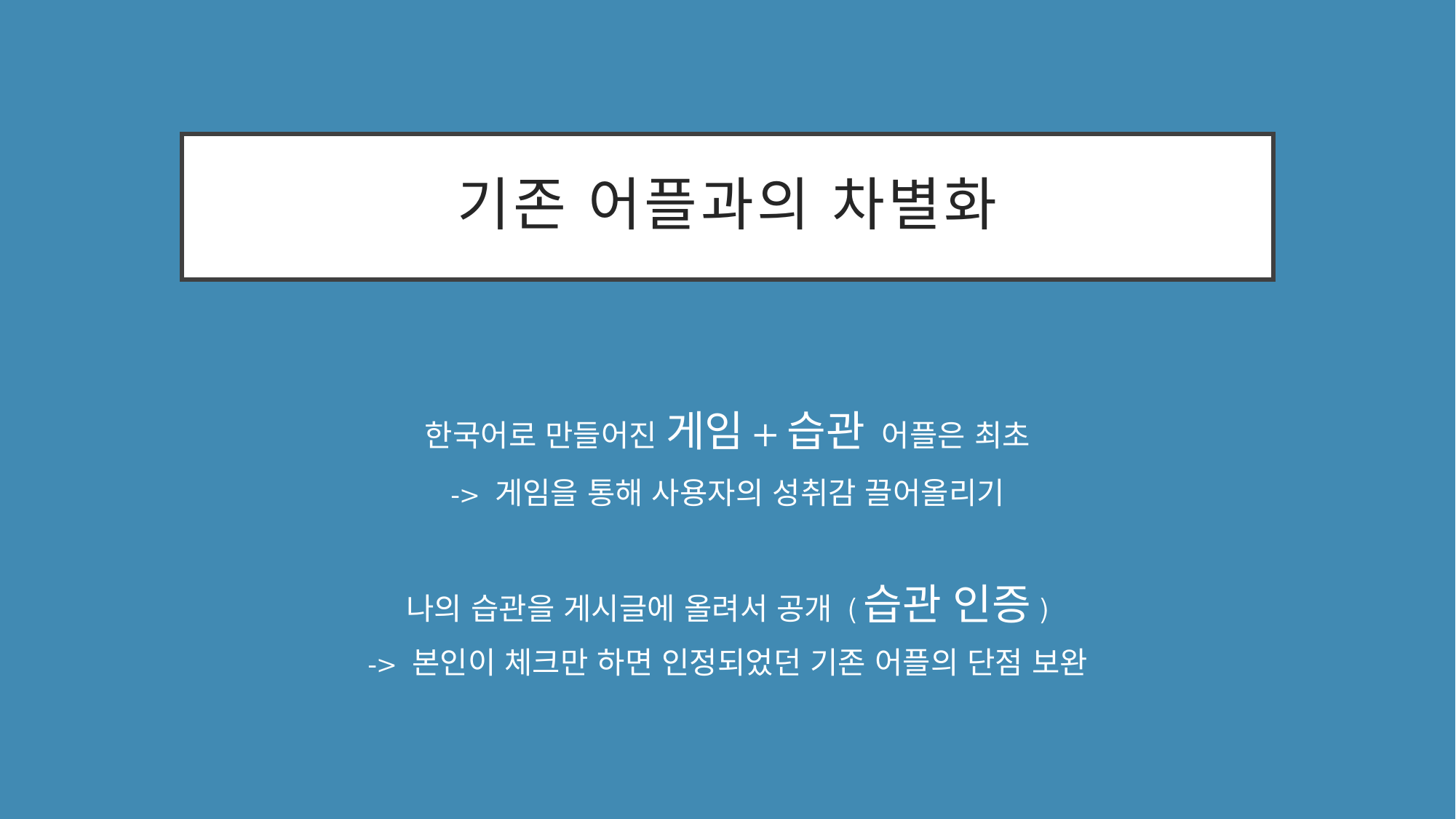

# 기존 어플과의 차별화
한국어로 만들어진 게임+습관 어플은 최초
-> 게임을 통해 사용자의 성취감 끌어올리기

나의 습관을 게시글에 올려서 공개 (습관 인증)
-> 본인이 체크만 하면 인정되었던 기존 어플의 단점 보완